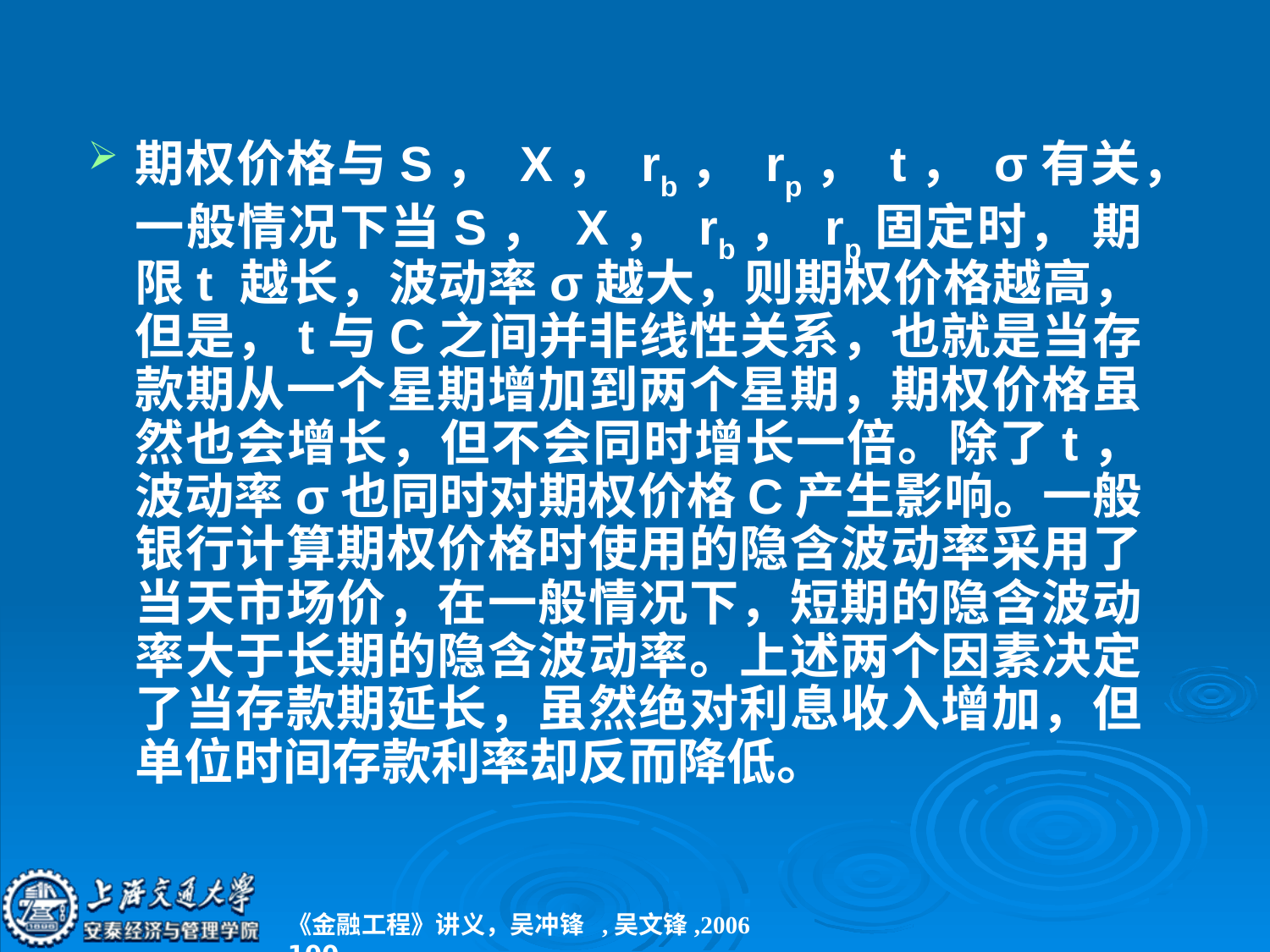

#
期权价格与S， X， rb， rp， t， σ有关，一般情况下当S， X， rb， rp固定时， 期限t 越长，波动率σ越大，则期权价格越高，但是，t与C之间并非线性关系，也就是当存款期从一个星期增加到两个星期，期权价格虽然也会增长，但不会同时增长一倍。除了t，波动率σ也同时对期权价格C产生影响。一般银行计算期权价格时使用的隐含波动率采用了当天市场价，在一般情况下，短期的隐含波动率大于长期的隐含波动率。上述两个因素决定了当存款期延长，虽然绝对利息收入增加，但单位时间存款利率却反而降低。